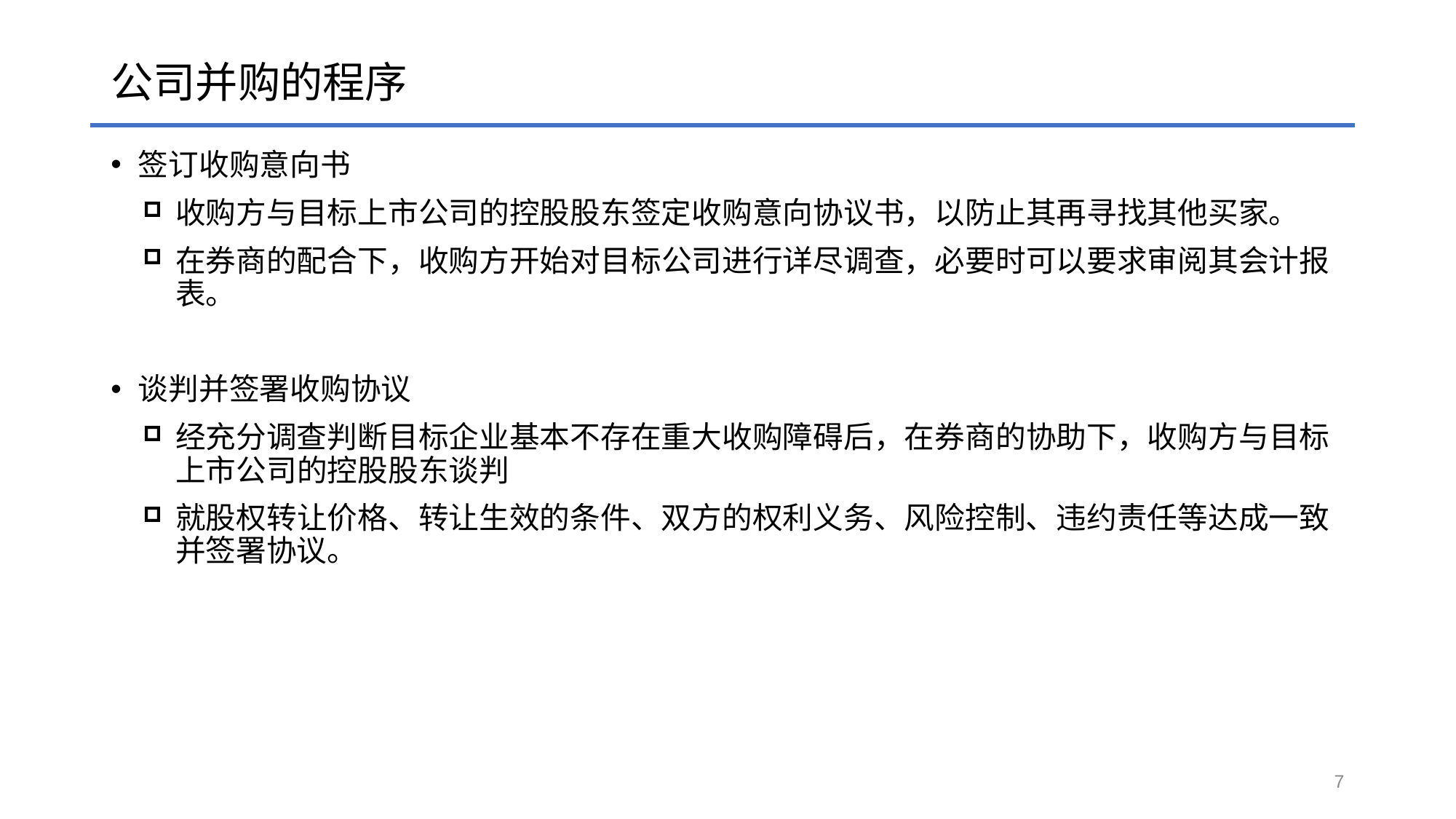

# 公司并购的程序
签订收购意向书
收购方与目标上市公司的控股股东签定收购意向协议书，以防止其再寻找其他买家。
在券商的配合下，收购方开始对目标公司进行详尽调查，必要时可以要求审阅其会计报表。

谈判并签署收购协议
经充分调查判断目标企业基本不存在重大收购障碍后，在券商的协助下，收购方与目标上市公司的控股股东谈判
就股权转让价格、转让生效的条件、双方的权利义务、风险控制、违约责任等达成一致并签署协议。
7